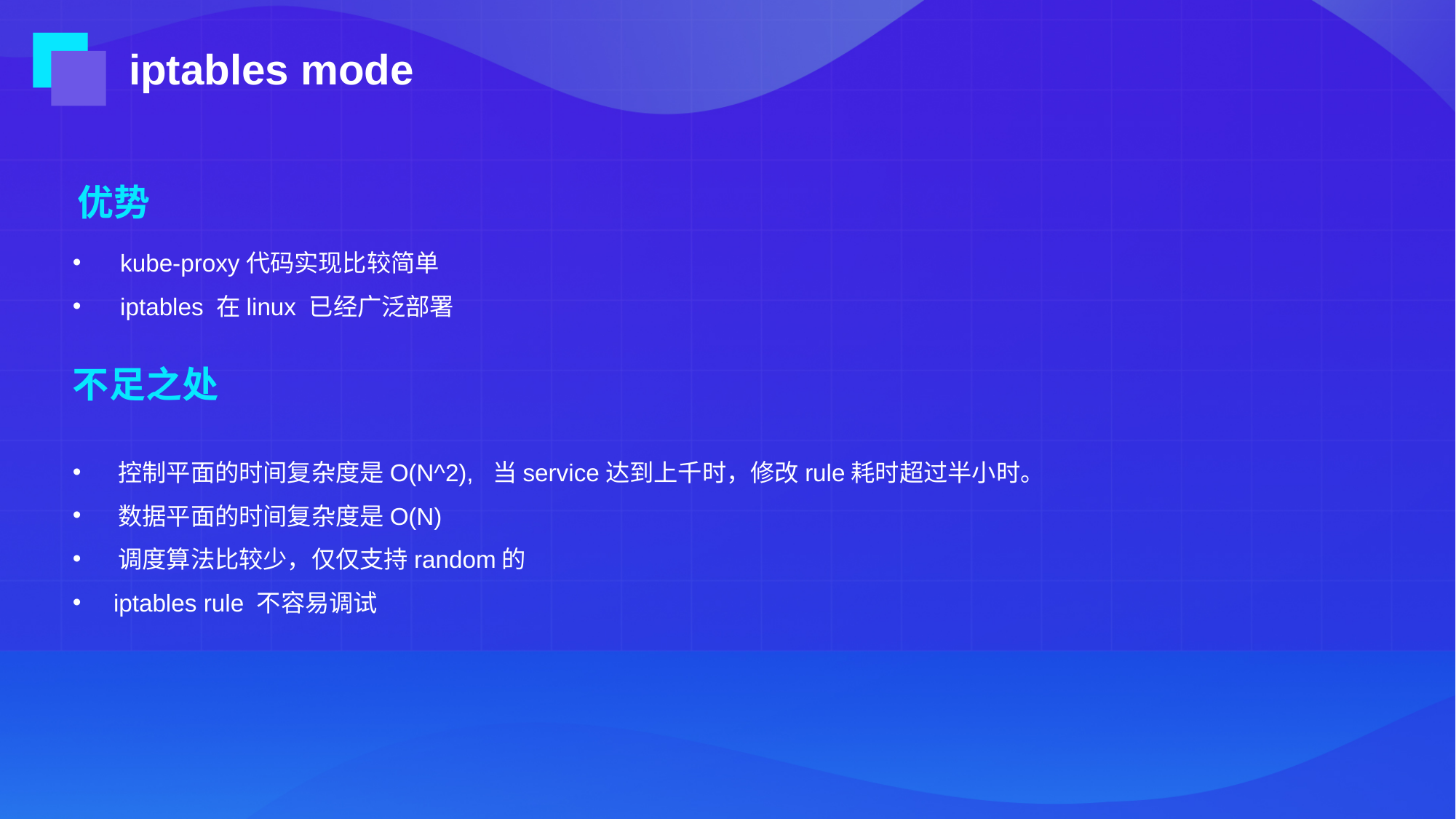

iptables mode

优势
  kube-proxy代码实现比较简单
  iptables 在linux 已经广泛部署
不足之处
 控制平面的时间复杂度是O(N^2),  当service达到上千时，修改rule耗时超过半小时。
 数据平面的时间复杂度是O(N)
 调度算法比较少，仅仅支持random的
 iptables rule 不容易调试